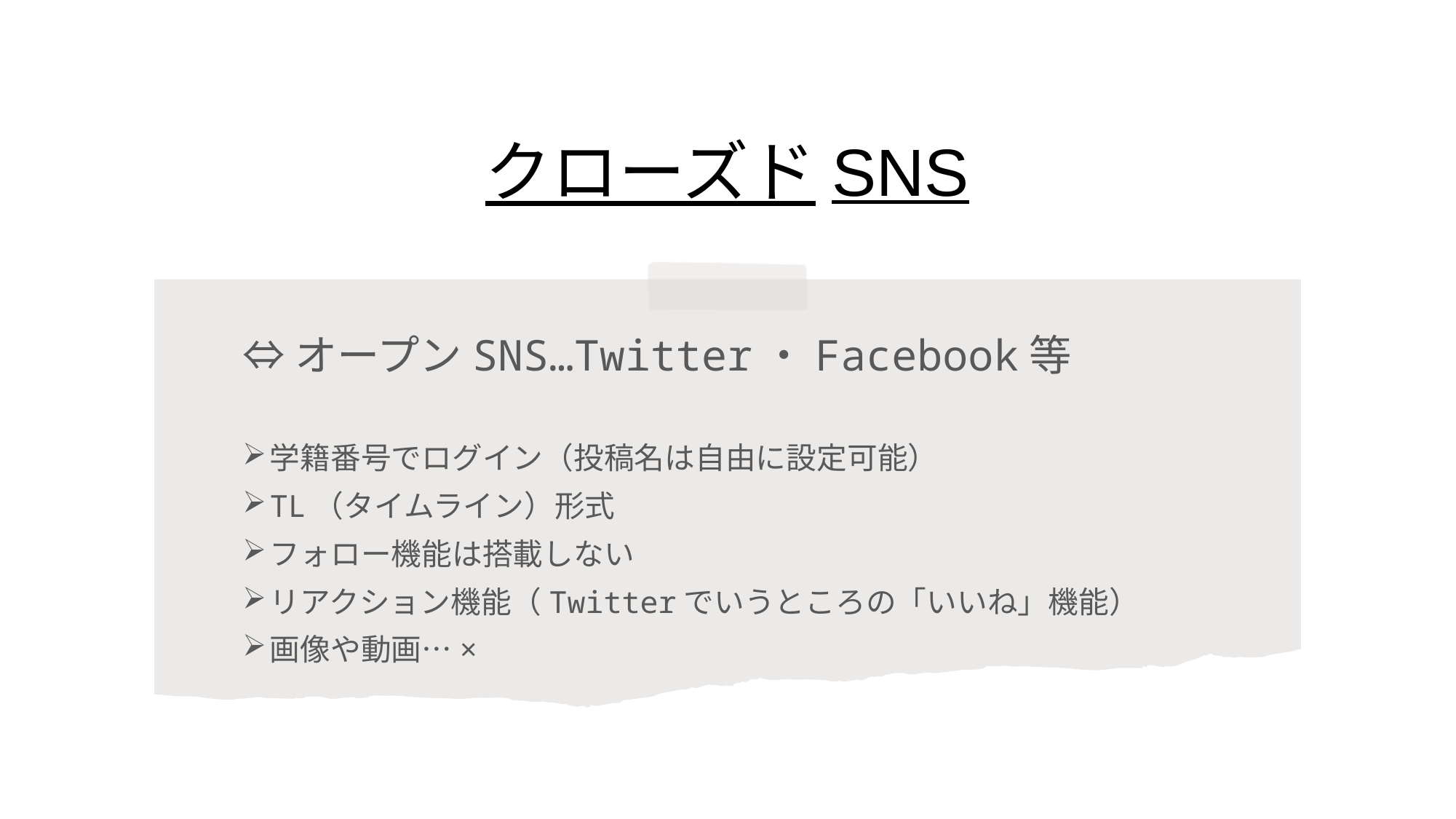

# クローズドSNS

⇔オープンSNS…Twitter・Facebook等

学籍番号でログイン（投稿名は自由に設定可能）
TL（タイムライン）形式
フォロー機能は搭載しない
リアクション機能（Twitterでいうところの「いいね」機能）
画像や動画…×